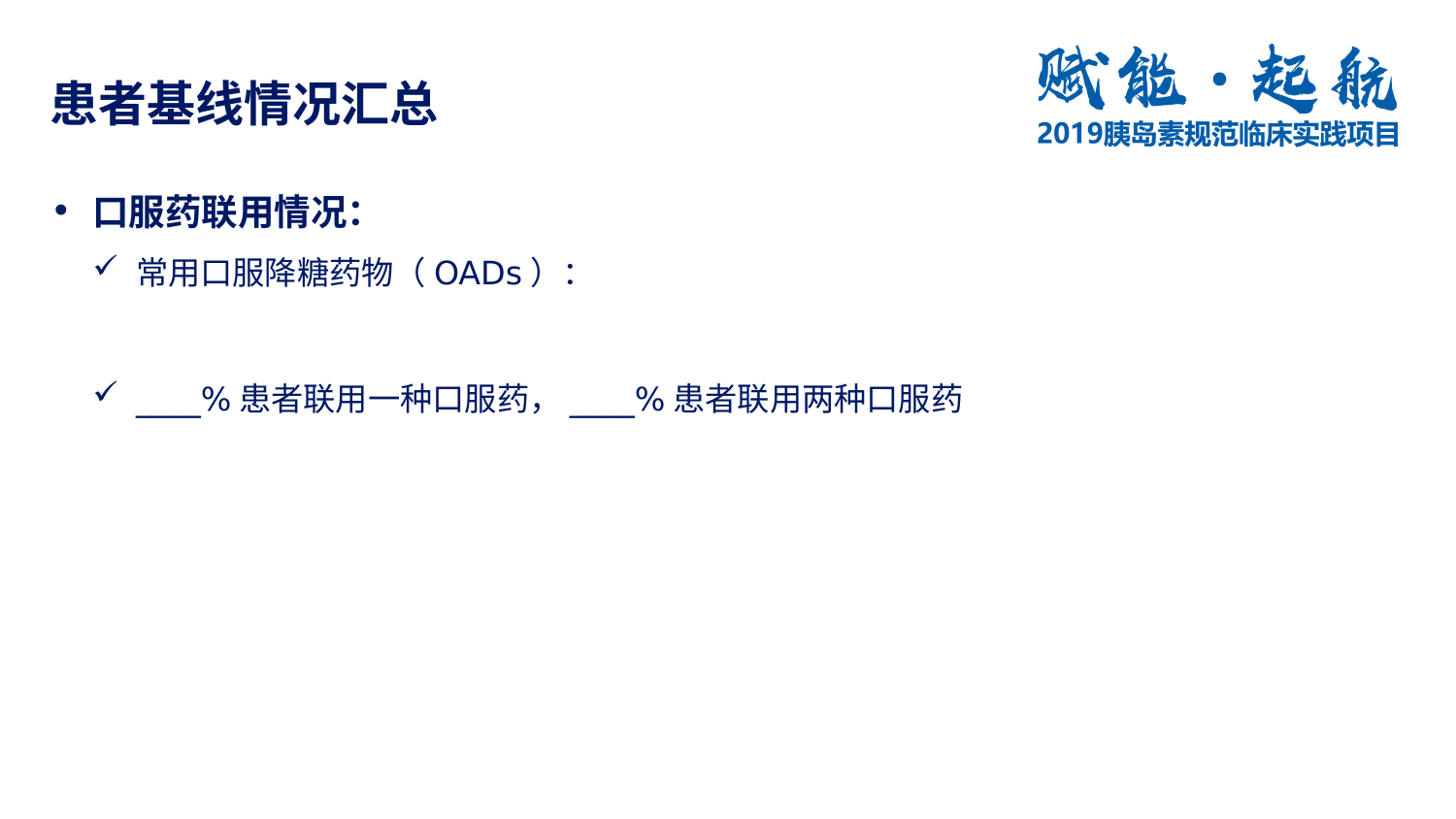

# 患者基线情况汇总
口服药联用情况：
常用口服降糖药物（OADs）：

____%患者联用一种口服药，____%患者联用两种口服药